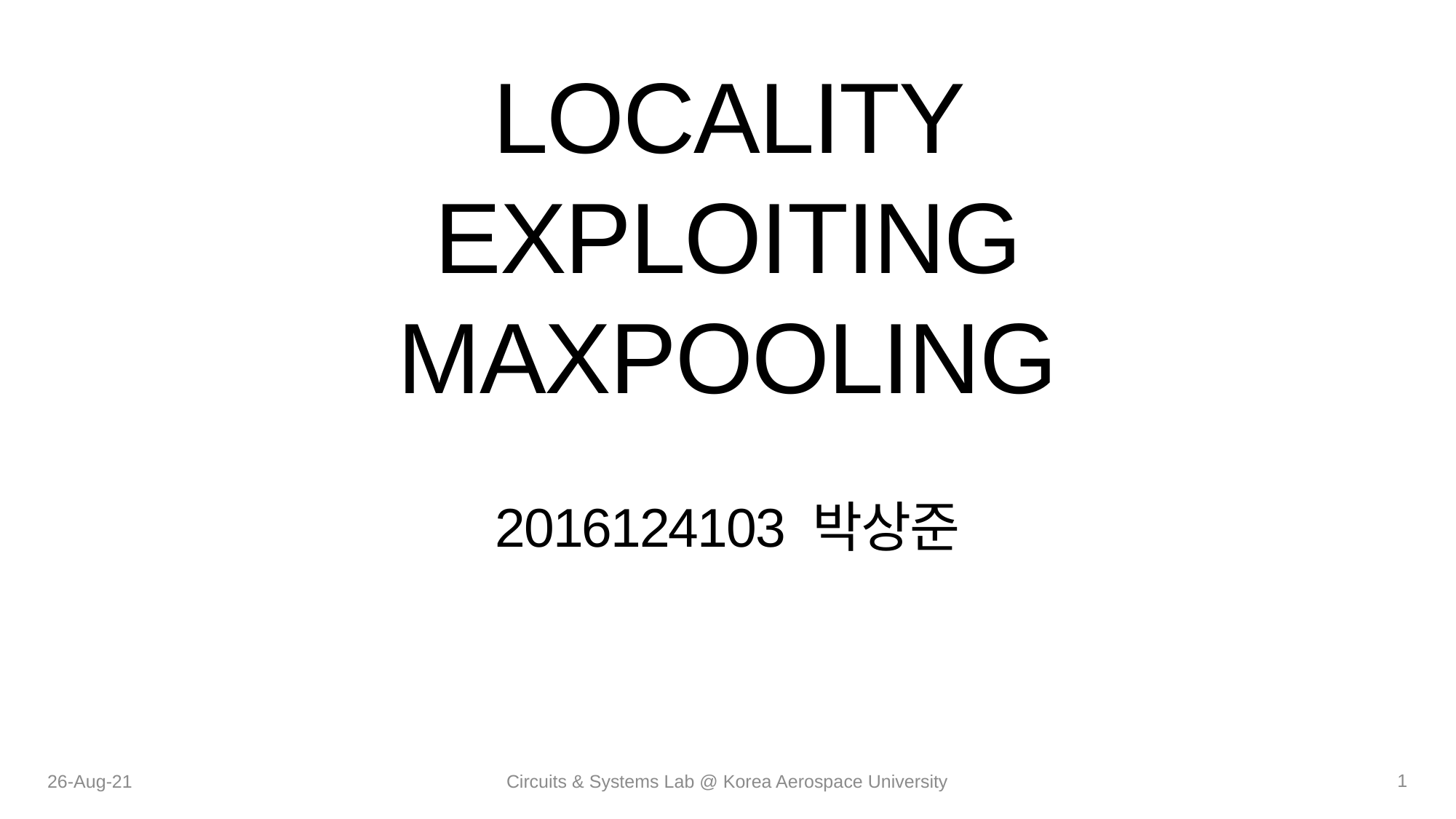

# Locality Exploiting Maxpooling
2016124103 박상준
1
26-Aug-21
Circuits & Systems Lab @ Korea Aerospace University